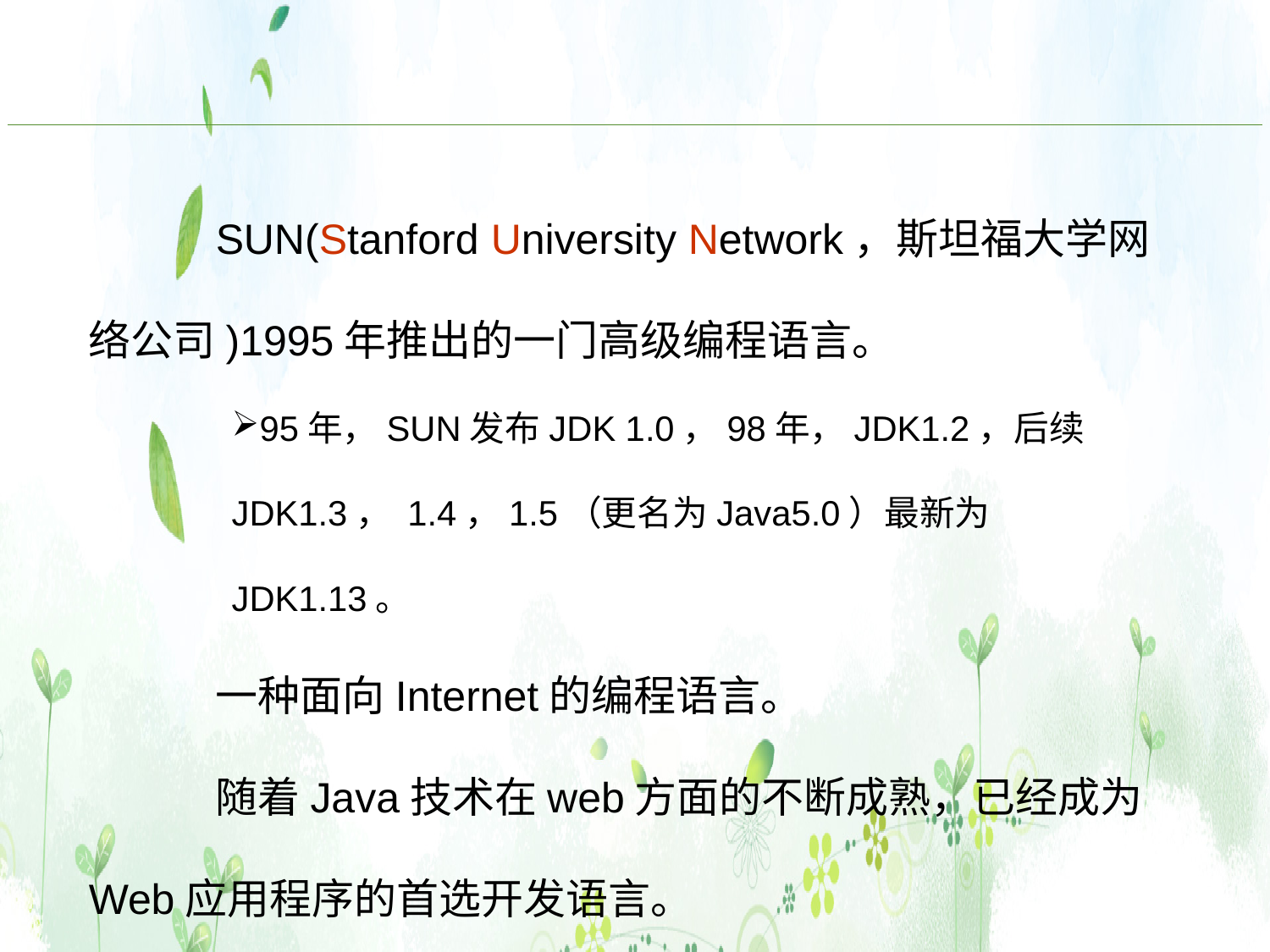

SUN(Stanford University Network，斯坦福大学网络公司)1995年推出的一门高级编程语言。
95年，SUN发布JDK 1.0，98年，JDK1.2，后续JDK1.3， 1.4，1.5（更名为Java5.0）最新为JDK1.13。
	一种面向Internet的编程语言。
	随着Java技术在web方面的不断成熟，已经成为Web应用程序的首选开发语言。